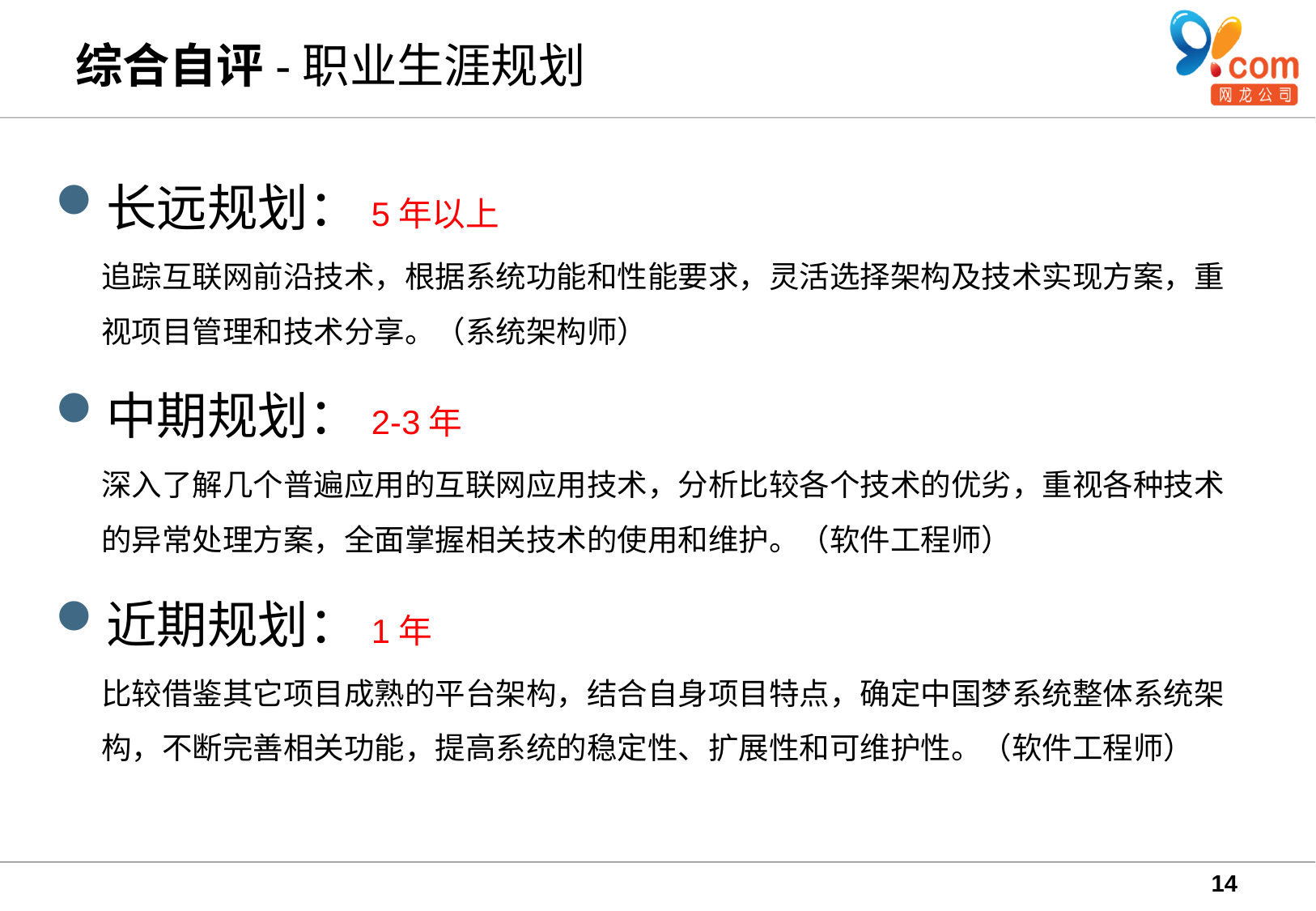

综合自评-职业生涯规划
长远规划：5年以上
	追踪互联网前沿技术，根据系统功能和性能要求，灵活选择架构及技术实现方案，重视项目管理和技术分享。（系统架构师）
中期规划：2-3年
	深入了解几个普遍应用的互联网应用技术，分析比较各个技术的优劣，重视各种技术的异常处理方案，全面掌握相关技术的使用和维护。（软件工程师）
近期规划：1年
	比较借鉴其它项目成熟的平台架构，结合自身项目特点，确定中国梦系统整体系统架构，不断完善相关功能，提高系统的稳定性、扩展性和可维护性。（软件工程师）
14